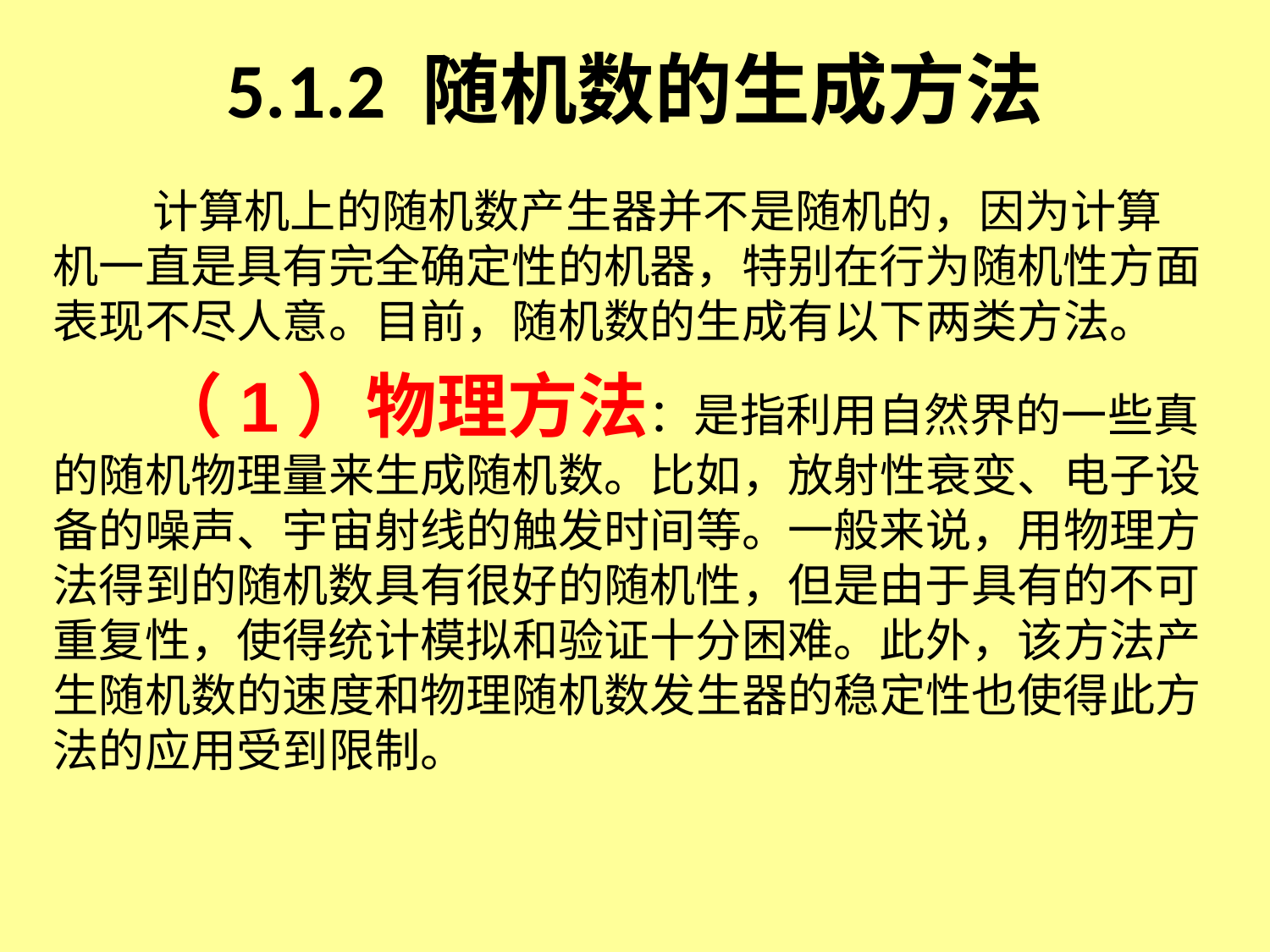

# 5.1.2 随机数的生成方法
计算机上的随机数产生器并不是随机的，因为计算机一直是具有完全确定性的机器，特别在行为随机性方面表现不尽人意。目前，随机数的生成有以下两类方法。
（1）物理方法：是指利用自然界的一些真的随机物理量来生成随机数。比如，放射性衰变、电子设备的噪声、宇宙射线的触发时间等。一般来说，用物理方法得到的随机数具有很好的随机性，但是由于具有的不可重复性，使得统计模拟和验证十分困难。此外，该方法产生随机数的速度和物理随机数发生器的稳定性也使得此方法的应用受到限制。